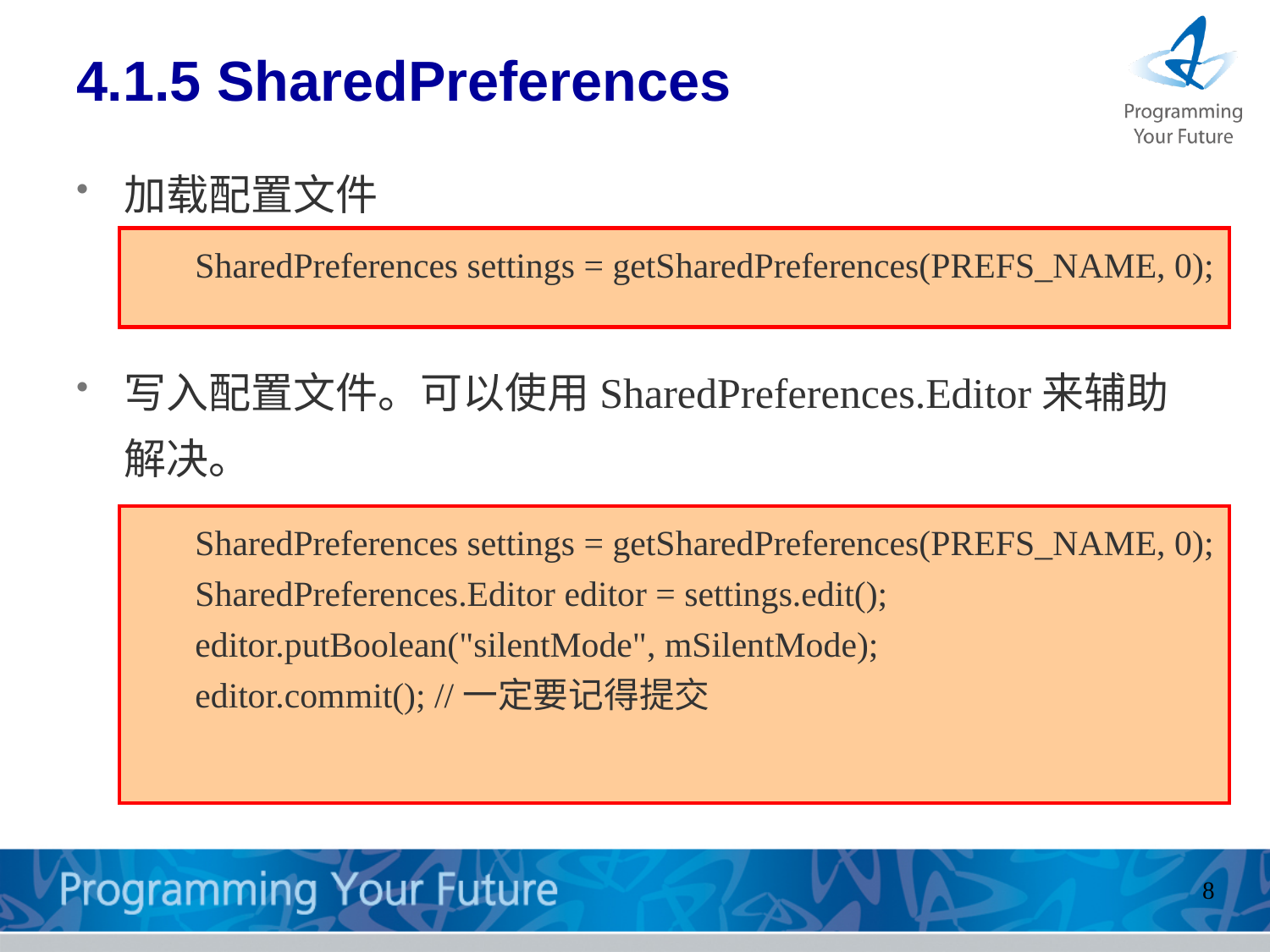

# 4.1.5 SharedPreferences
加载配置文件

写入配置文件。可以使用SharedPreferences.Editor来辅助解决。
SharedPreferences settings = getSharedPreferences(PREFS_NAME, 0);
SharedPreferences settings = getSharedPreferences(PREFS_NAME, 0);
SharedPreferences.Editor editor = settings.edit();
editor.putBoolean("silentMode", mSilentMode);
editor.commit(); //一定要记得提交